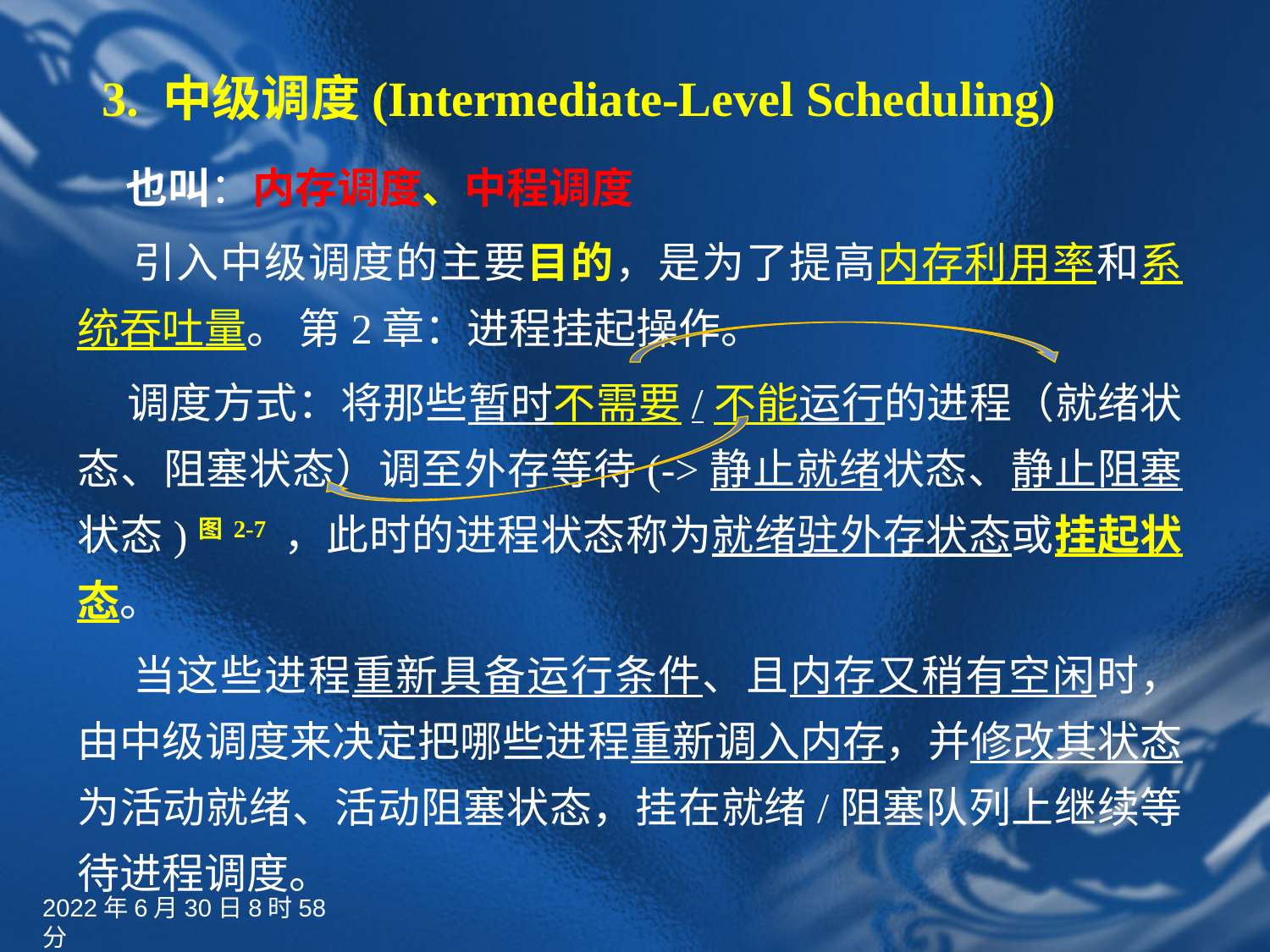

# 3. 中级调度(Intermediate-Level Scheduling)
    也叫：内存调度、中程调度
    引入中级调度的主要目的，是为了提高内存利用率和系统吞吐量。 第2章：进程挂起操作。
    调度方式：将那些暂时不需要/不能运行的进程（就绪状态、阻塞状态）调至外存等待(->静止就绪状态、静止阻塞状态)图2-7 ，此时的进程状态称为就绪驻外存状态或挂起状态。
    当这些进程重新具备运行条件、且内存又稍有空闲时，由中级调度来决定把哪些进程重新调入内存，并修改其状态为活动就绪、活动阻塞状态，挂在就绪/阻塞队列上继续等待进程调度。

2022年6月30日8时58分